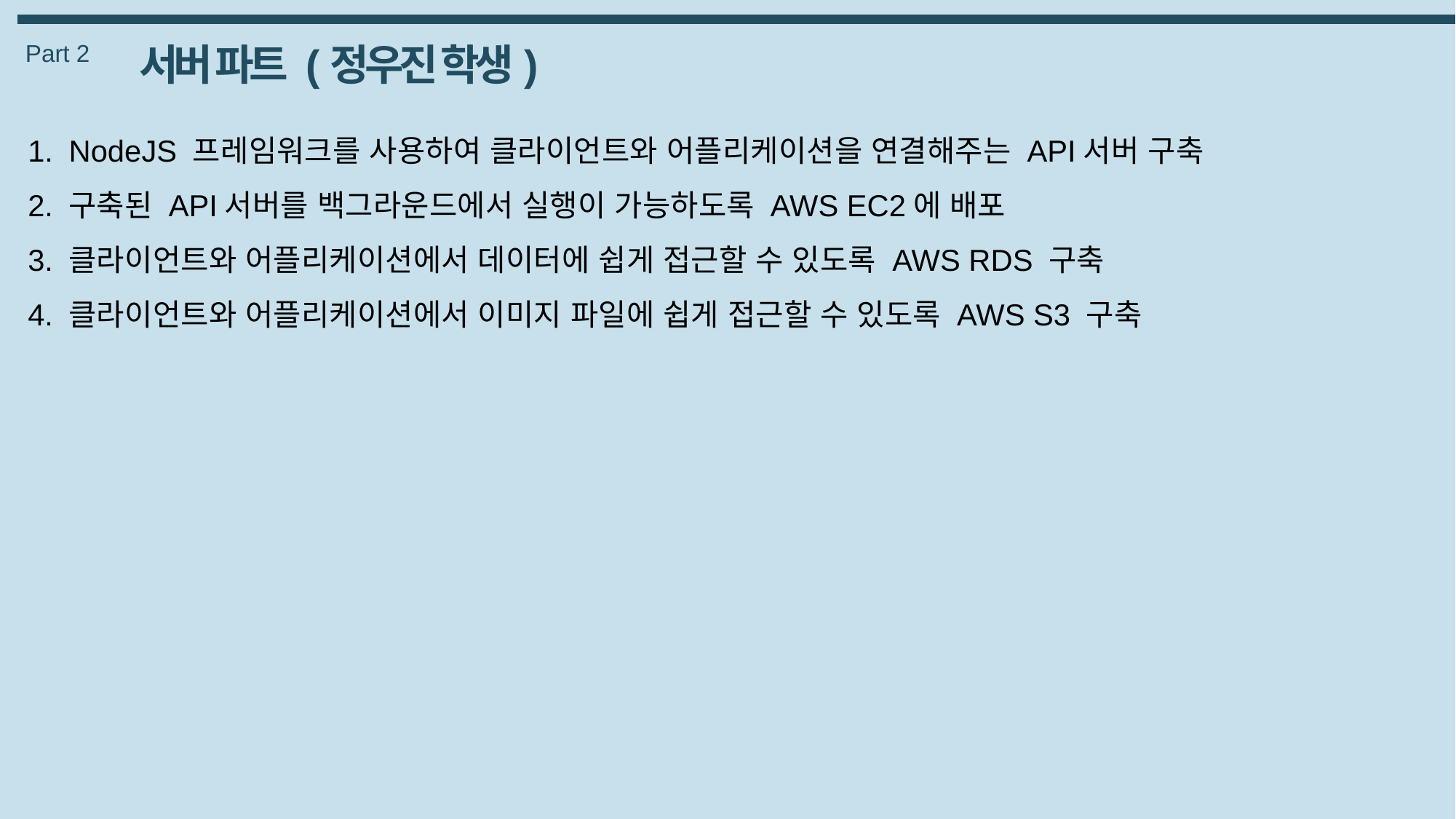

Part 2
서버 파트 (정우진 학생)
NodeJS 프레임워크를 사용하여 클라이언트와 어플리케이션을 연결해주는 API서버 구축
구축된 API서버를 백그라운드에서 실행이 가능하도록 AWS EC2에 배포
클라이언트와 어플리케이션에서 데이터에 쉽게 접근할 수 있도록 AWS RDS 구축
클라이언트와 어플리케이션에서 이미지 파일에 쉽게 접근할 수 있도록 AWS S3 구축